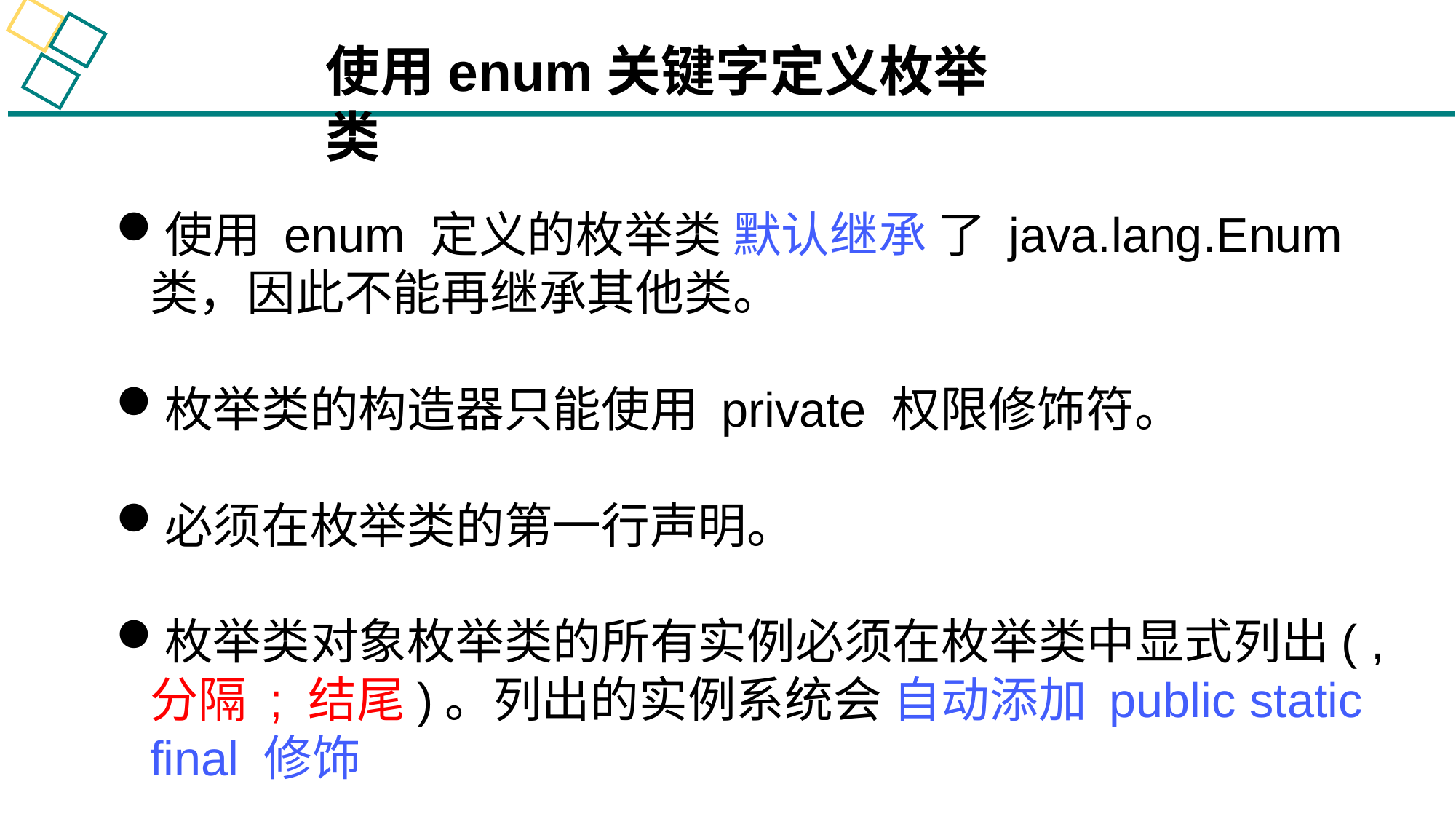

使用enum关键字定义枚举类

使用 enum 定义的枚举类 默认继承 了 java.lang.Enum 类，因此不能再继承其他类。

枚举类的构造器只能使用 private 权限修饰符。

必须在枚举类的第一行声明。

枚举类对象枚举类的所有实例必须在枚举类中显式列出( , 分隔 ; 结尾)。列出的实例系统会 自动添加 public static final 修饰